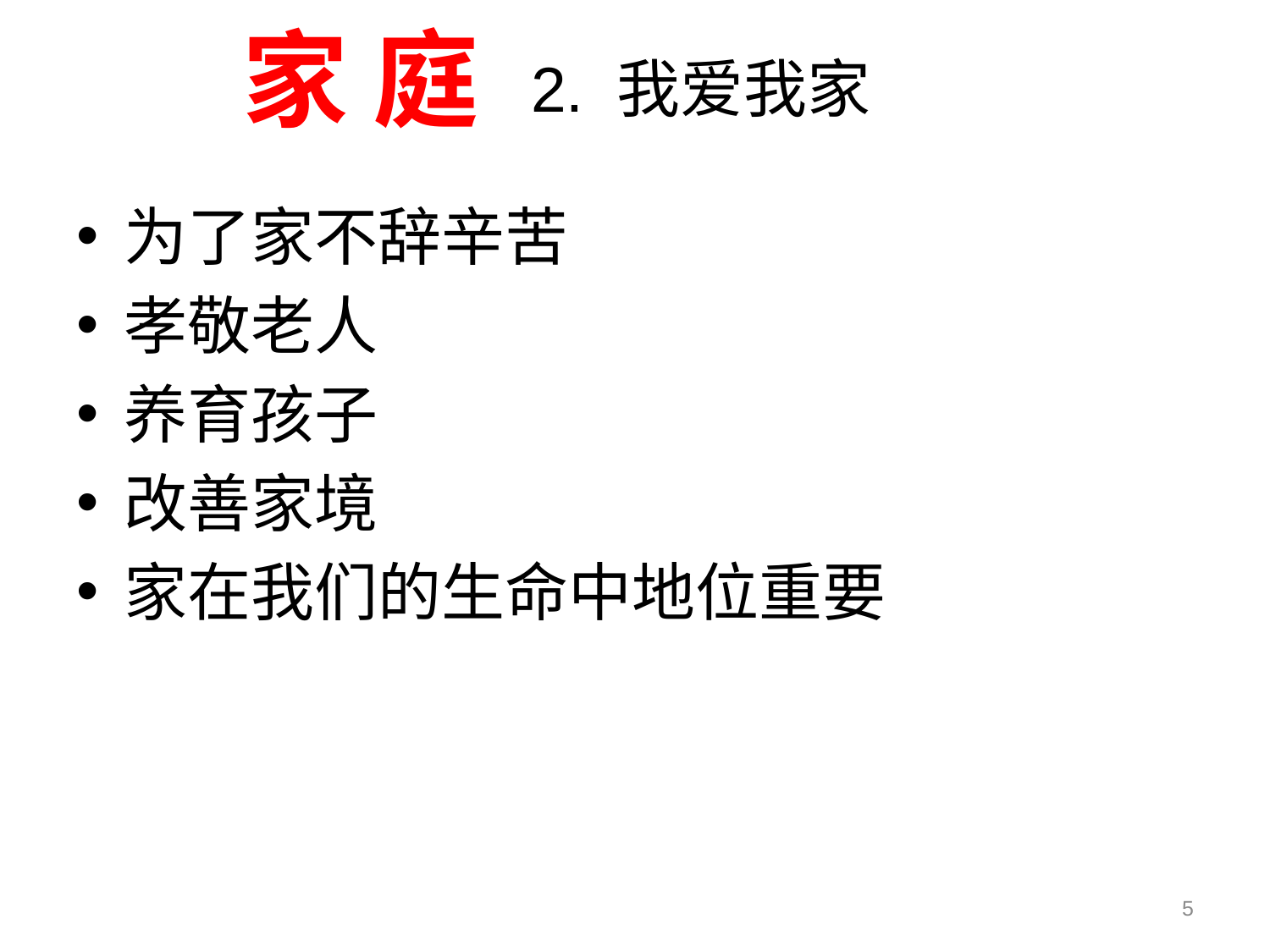

家 庭
2. 我爱我家
为了家不辞辛苦
孝敬老人
养育孩子
改善家境
家在我们的生命中地位重要
5